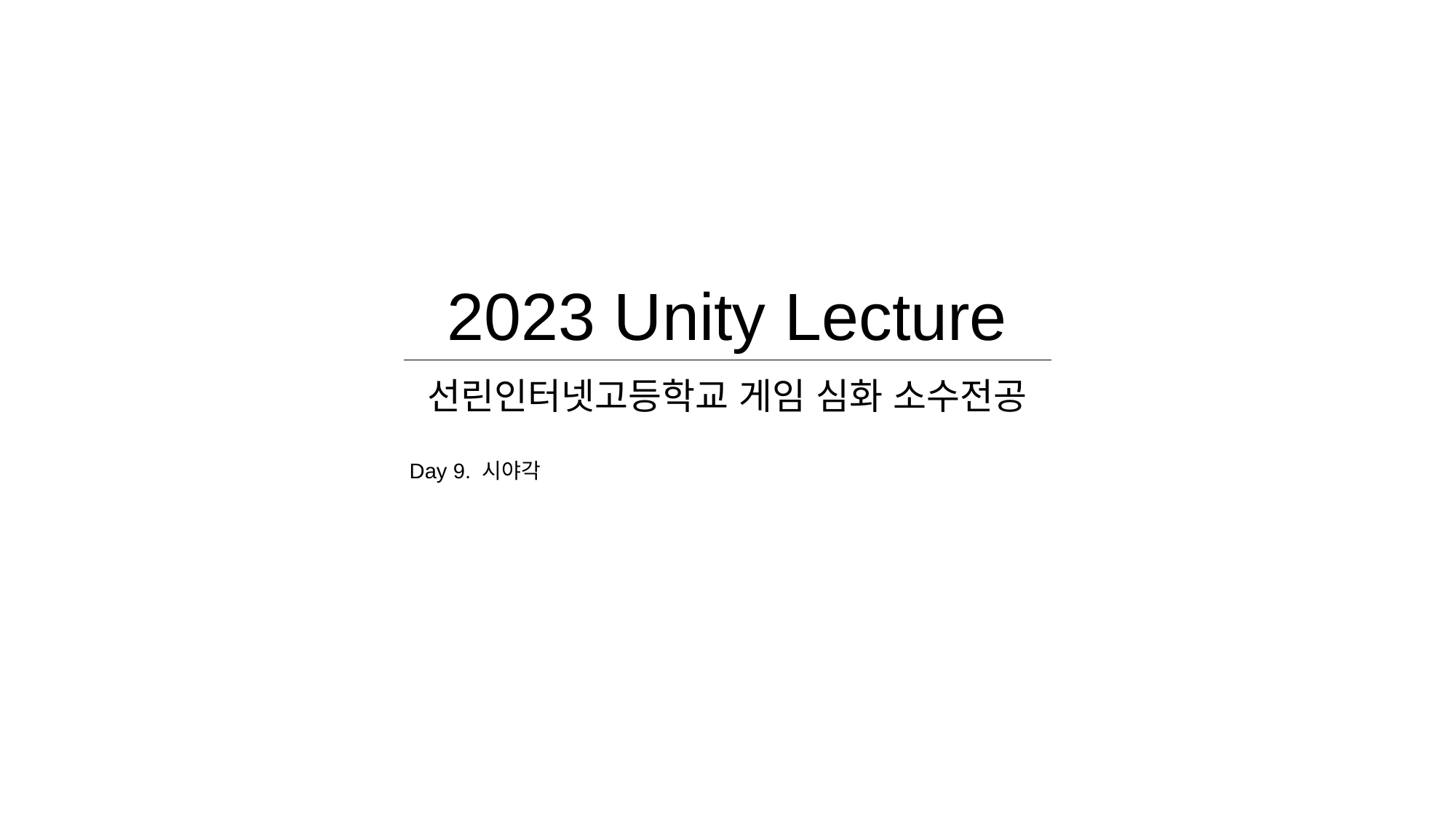

2023 Unity Lecture
선린인터넷고등학교 게임 심화 소수전공
Day 9. 시야각